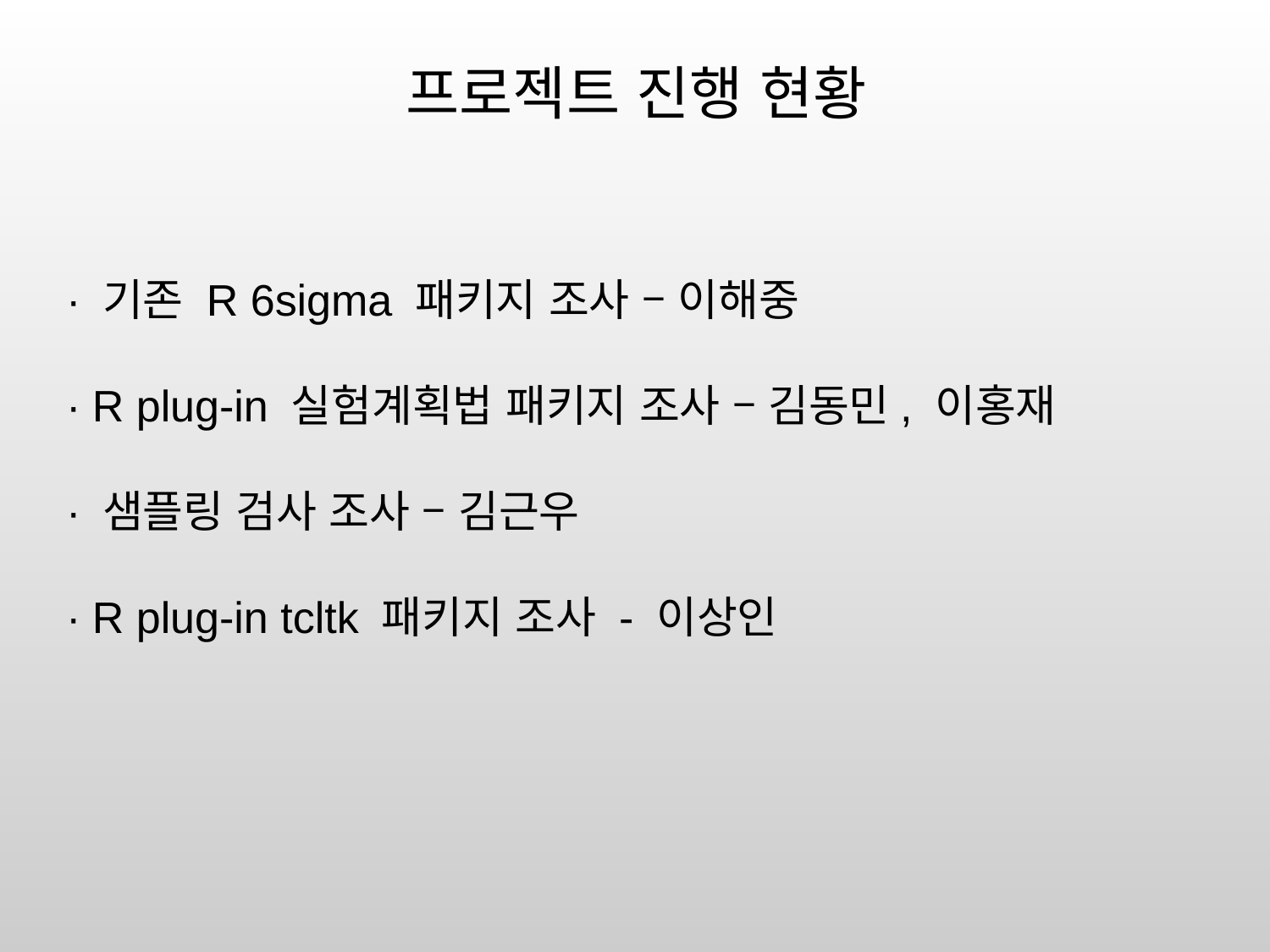

# 프로젝트 진행 현황
∙ 기존 R 6sigma 패키지 조사 – 이해중

∙ R plug-in 실험계획법 패키지 조사 – 김동민, 이홍재

∙ 샘플링 검사 조사 – 김근우

∙ R plug-in tcltk 패키지 조사 - 이상인